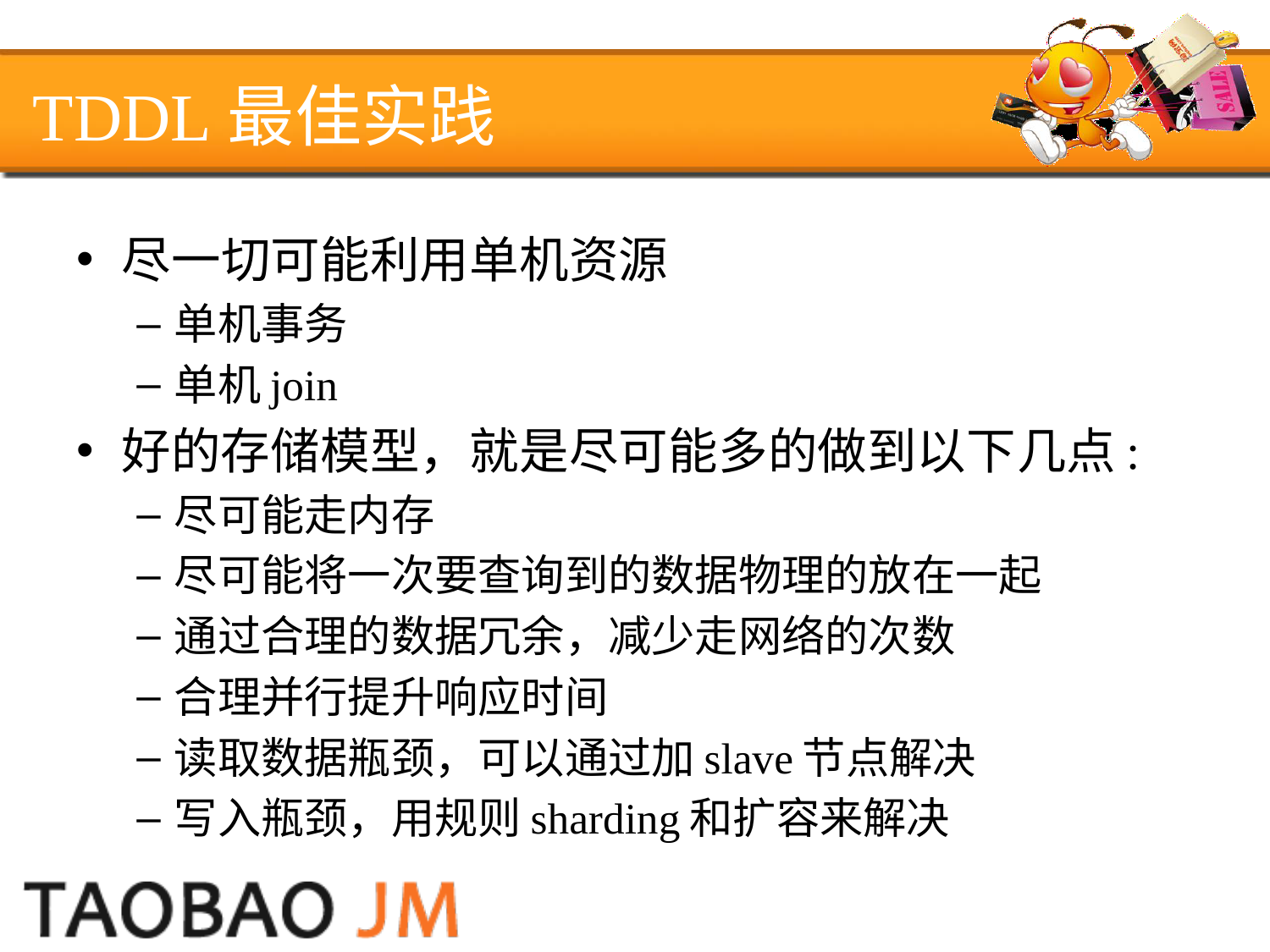

# TDDL最佳实践
尽一切可能利用单机资源
单机事务
单机join
好的存储模型，就是尽可能多的做到以下几点:
尽可能走内存
尽可能将一次要查询到的数据物理的放在一起
通过合理的数据冗余，减少走网络的次数
合理并行提升响应时间
读取数据瓶颈，可以通过加slave节点解决
写入瓶颈，用规则sharding和扩容来解决